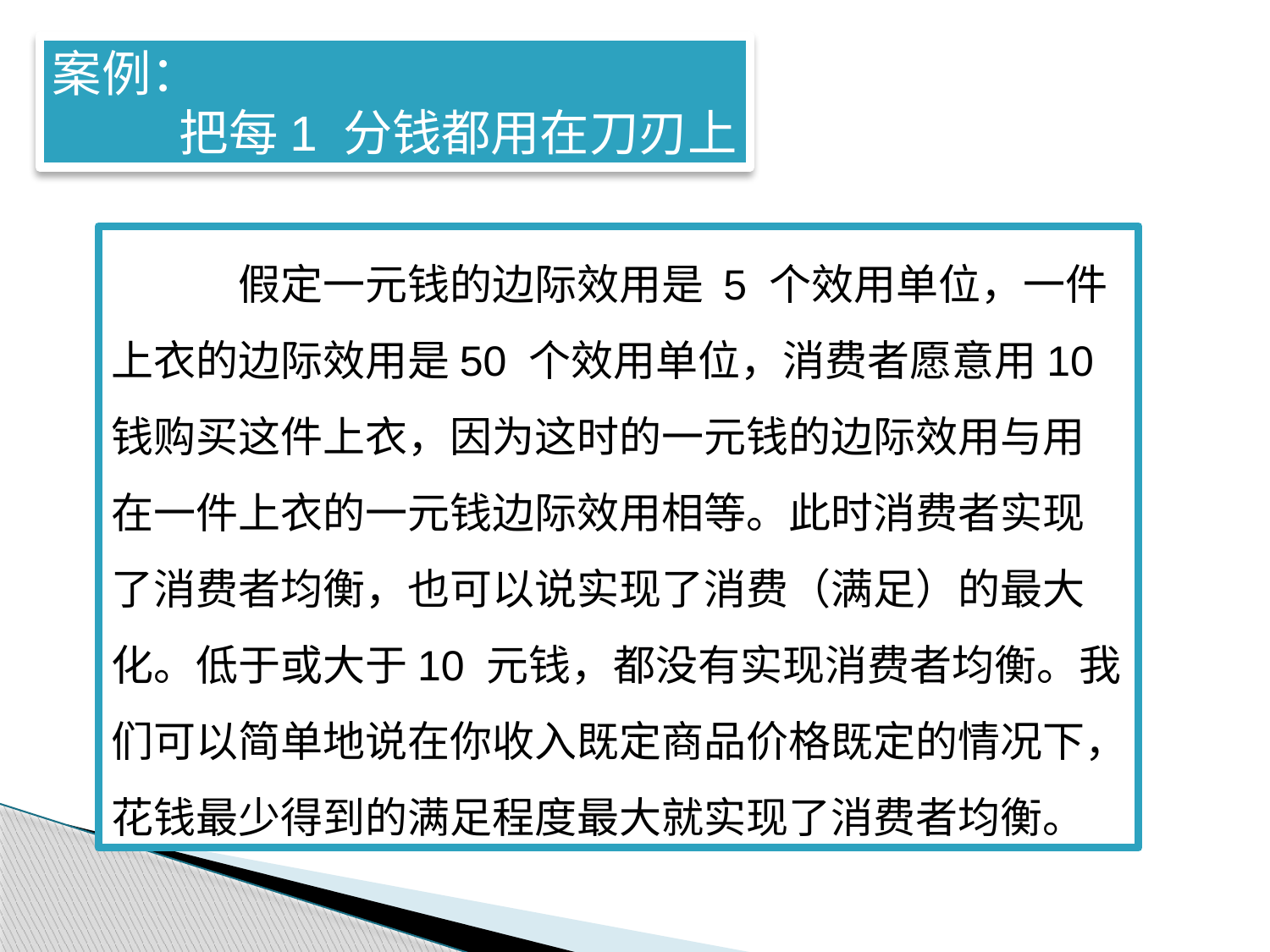

案例：
	把每1 分钱都用在刀刃上
	假定一元钱的边际效用是 5 个效用单位，一件上衣的边际效用是50 个效用单位，消费者愿意用10 钱购买这件上衣，因为这时的一元钱的边际效用与用在一件上衣的一元钱边际效用相等。此时消费者实现了消费者均衡，也可以说实现了消费（满足）的最大化。低于或大于10 元钱，都没有实现消费者均衡。我们可以简单地说在你收入既定商品价格既定的情况下，花钱最少得到的满足程度最大就实现了消费者均衡。